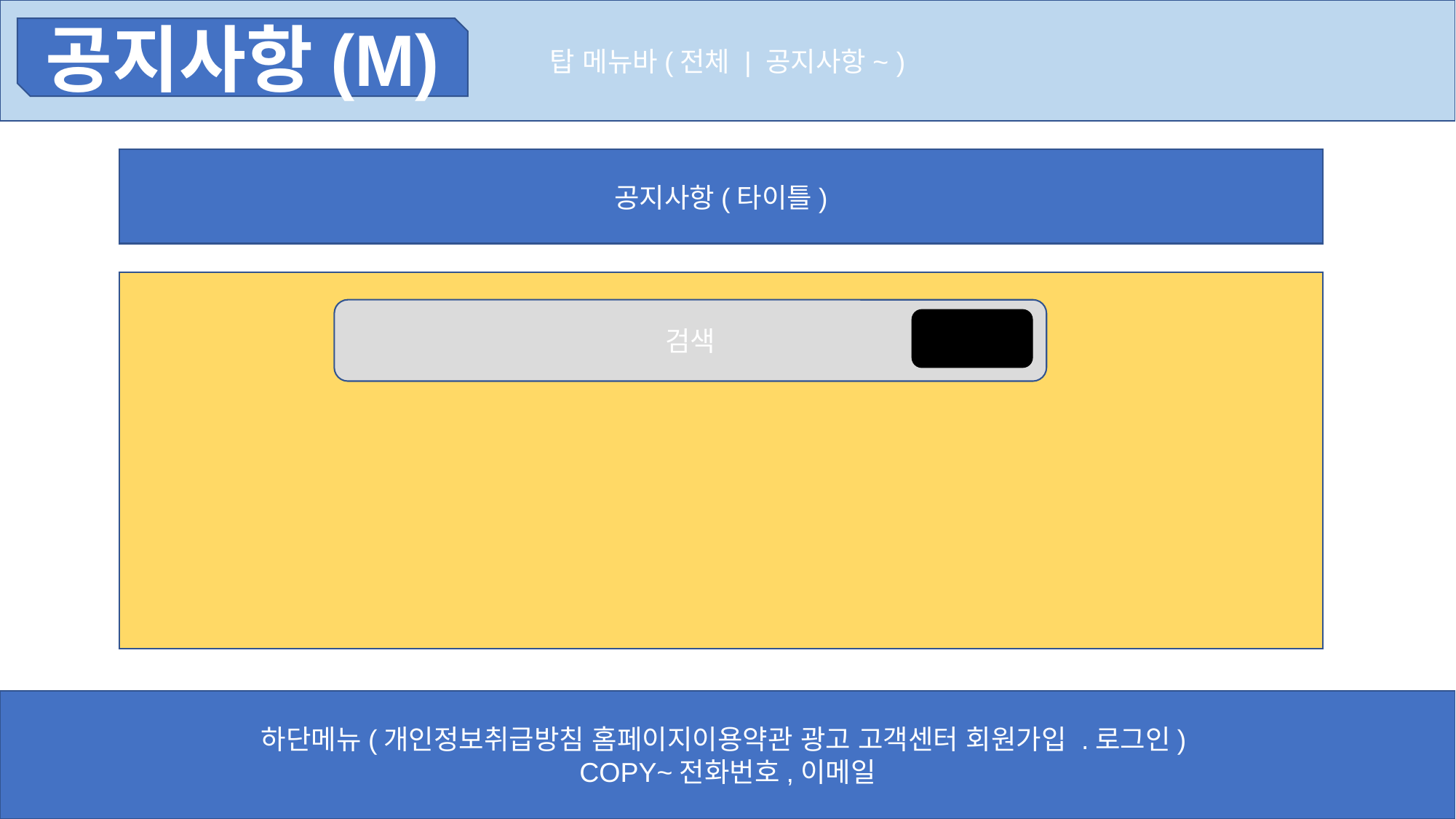

탑 메뉴바(전체 | 공지사항~ )
공지사항(M)
공지사항(타이틀)

검색

하단메뉴(개인정보취급방침 홈페이지이용약관 광고 고객센터 회원가입 .로그인)
COPY~전화번호,이메일